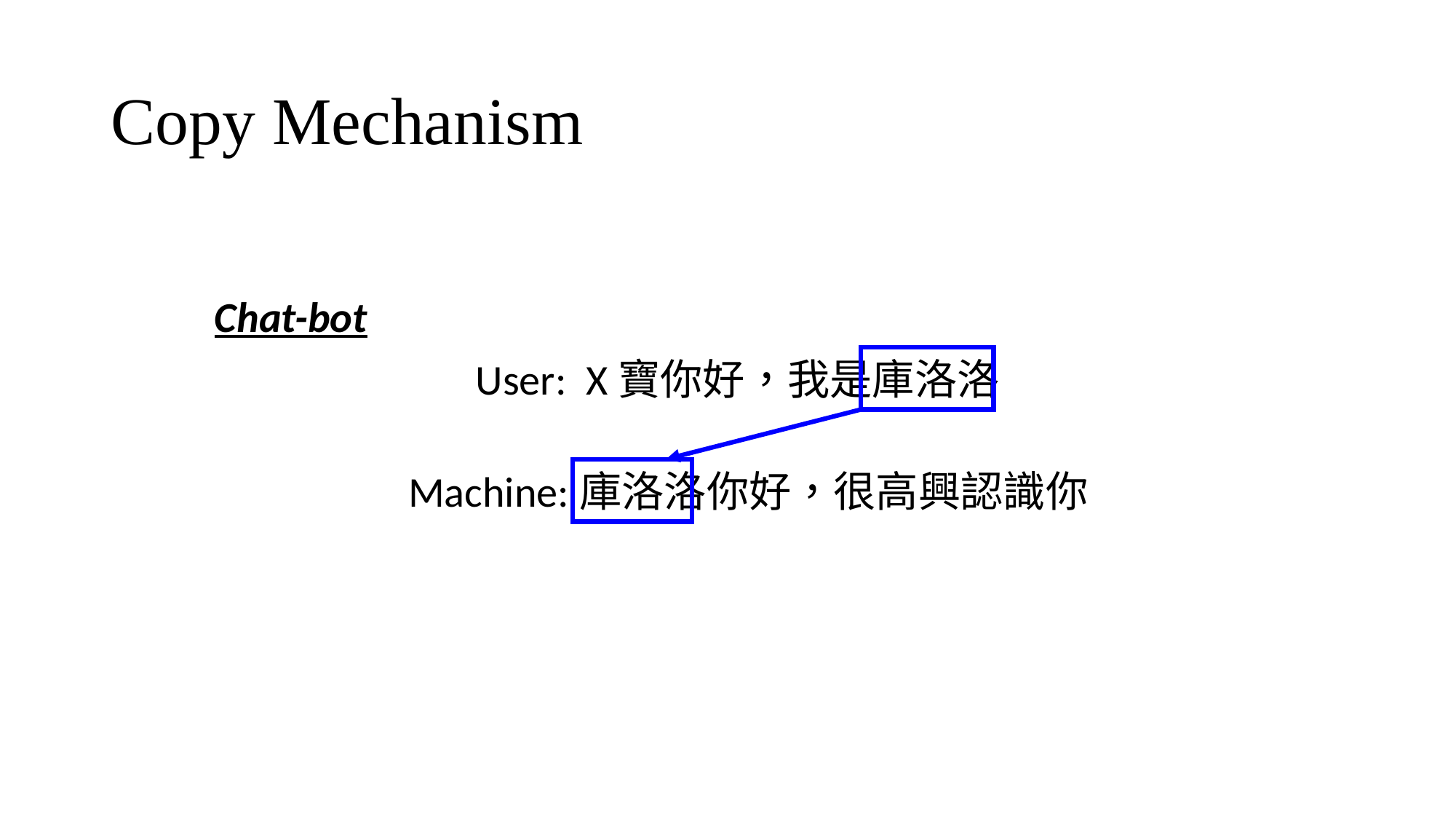

# Copy Mechanism
Chat-bot
User:  X寶你好，我是庫洛洛

Machine:庫洛洛你好，很高興認識你